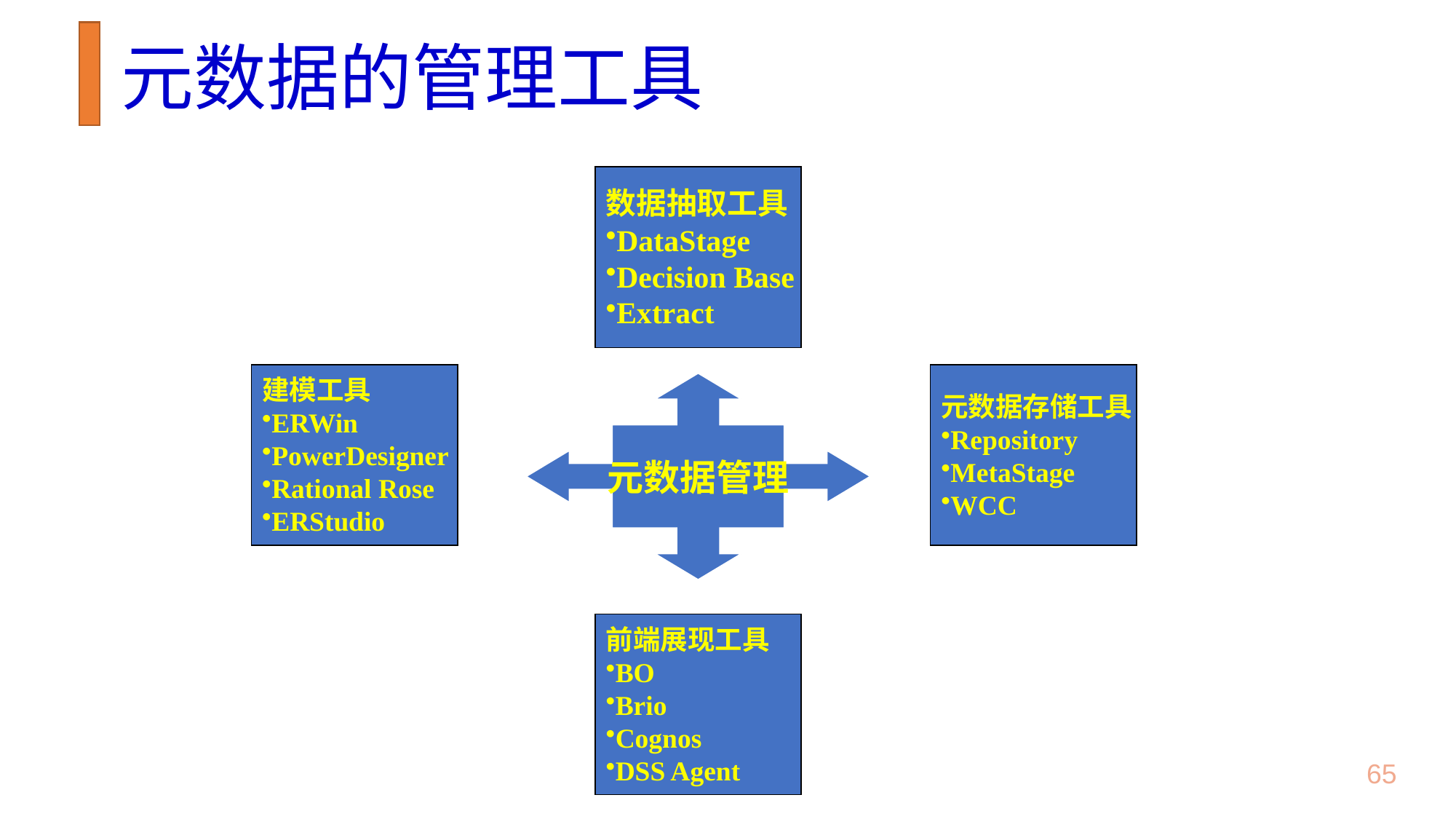

# 元数据的管理工具
数据抽取工具
DataStage
Decision Base
Extract
建模工具
ERWin
PowerDesigner
Rational Rose
ERStudio
元数据存储工具
Repository
MetaStage
WCC
元数据管理
前端展现工具
BO
Brio
Cognos
DSS Agent
65